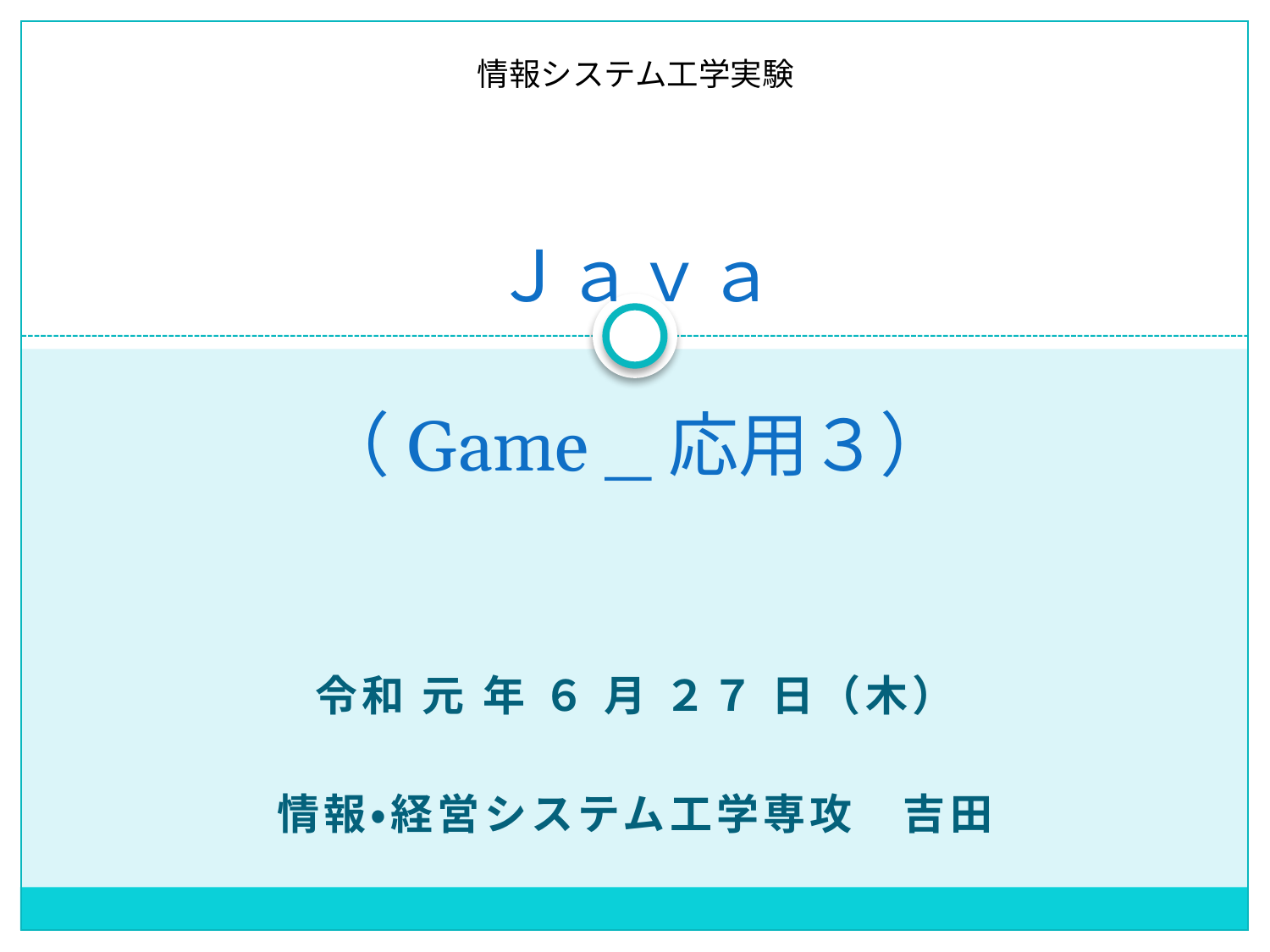

情報システム工学実験
# Ｊａｖａ （Game _応用３）
令和 元 年 ６ 月 ２７ 日（木）

情報・経営システム工学専攻　吉田